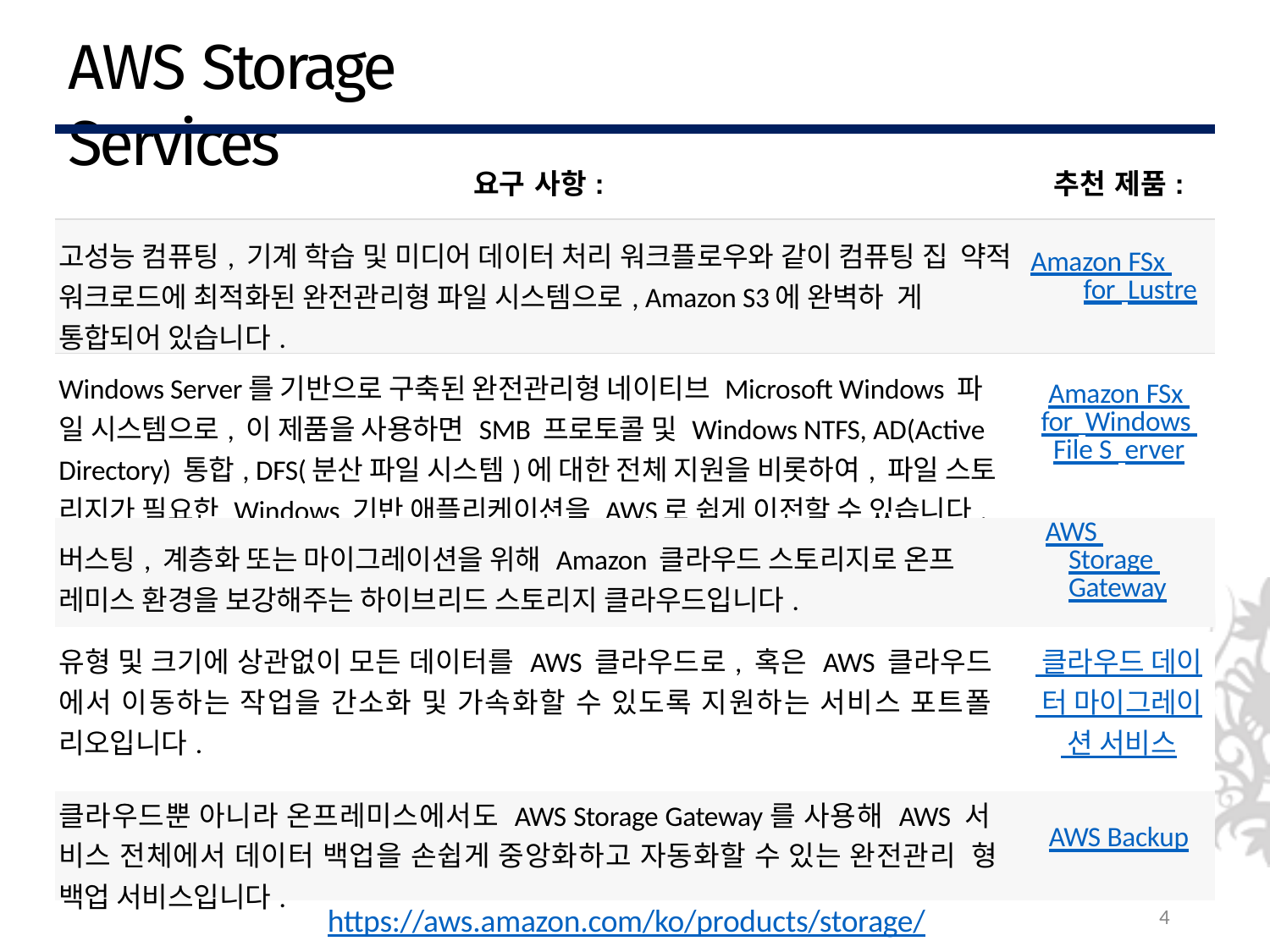

# AWS Storage Services
| 요구 사항: | 추천 제품: |
| --- | --- |
| 고성능 컴퓨팅, 기계 학습 및 미디어 데이터 처리 워크플로우와 같이 컴퓨팅 집 약적 워크로드에 최적화된 완전관리형 파일 시스템으로, Amazon S3에 완벽하 게 통합되어 있습니다. | Amazon FSx for Lustre |
| Windows Server를 기반으로 구축된 완전관리형 네이티브 Microsoft Windows 파 일 시스템으로, 이 제품을 사용하면 SMB 프로토콜 및 Windows NTFS, AD(Active Directory) 통합, DFS(분산 파일 시스템)에 대한 전체 지원을 비롯하여, 파일 스토 리지가 필요한 Windows 기반 애플리케이션을 AWS로 쉽게 이전할 수 있습니다. | Amazon FSx for Windows File S erver |
| 버스팅, 계층화 또는 마이그레이션을 위해 Amazon 클라우드 스토리지로 온프 레미스 환경을 보강해주는 하이브리드 스토리지 클라우드입니다. | AWS Storage Gateway |
| 유형 및 크기에 상관없이 모든 데이터를 AWS 클라우드로, 혹은 AWS 클라우드 에서 이동하는 작업을 간소화 및 가속화할 수 있도록 지원하는 서비스 포트폴 리오입니다. | 클라우드 데이 터 마이그레이 션 서비스 |
| 클라우드뿐 아니라 온프레미스에서도 AWS Storage Gateway를 사용해 AWS 서 비스 전체에서 데이터 백업을 손쉽게 중앙화하고 자동화할 수 있는 완전관리 형 백업 서비스입니다. | AWS Backup |

https://aws.amazon.com/ko/products/storage/
4